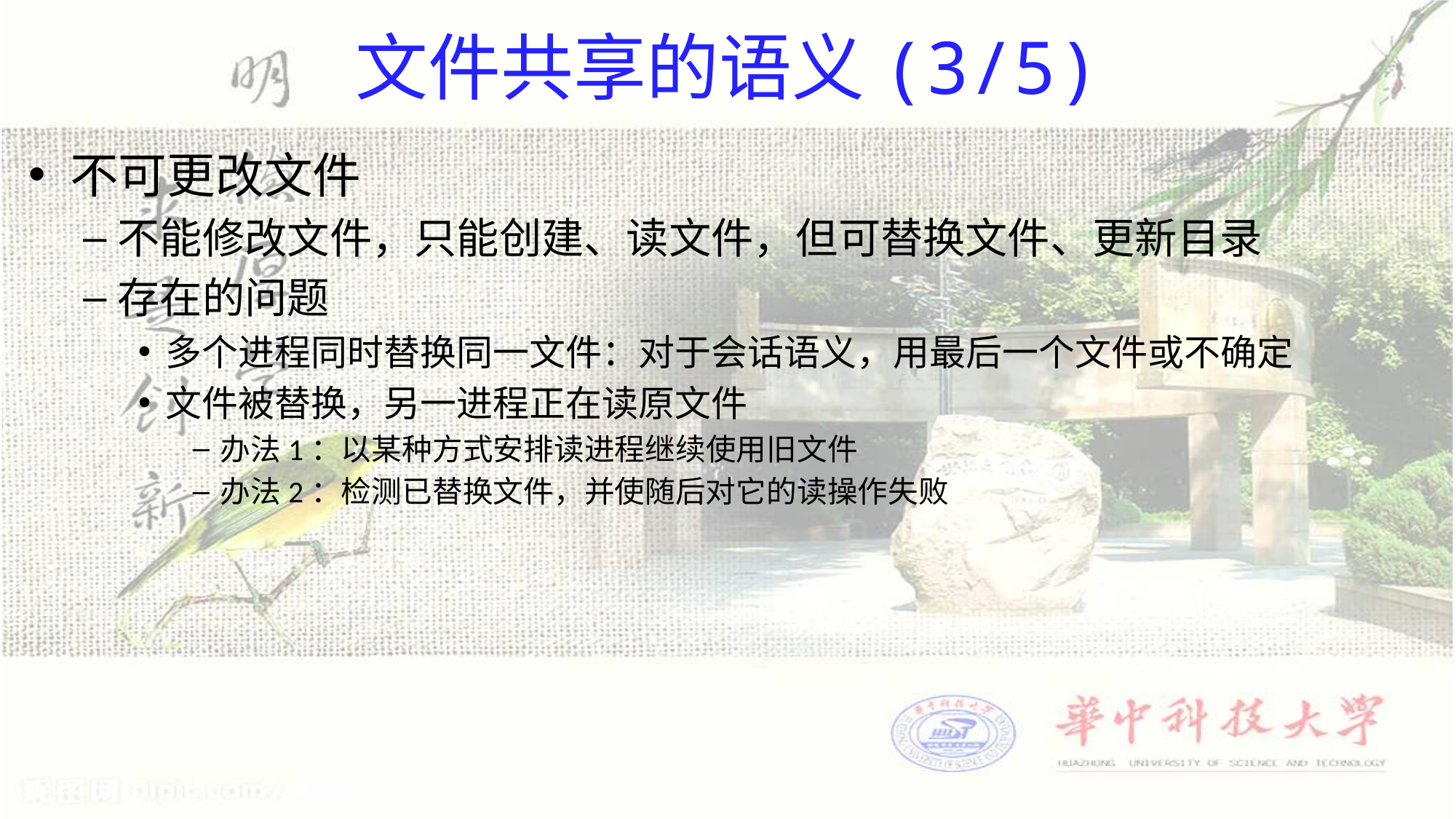

# 文件共享的语义(3/5)
不可更改文件
不能修改文件，只能创建、读文件，但可替换文件、更新目录
存在的问题
多个进程同时替换同一文件：对于会话语义，用最后一个文件或不确定
文件被替换，另一进程正在读原文件
办法1：以某种方式安排读进程继续使用旧文件
办法2：检测已替换文件，并使随后对它的读操作失败